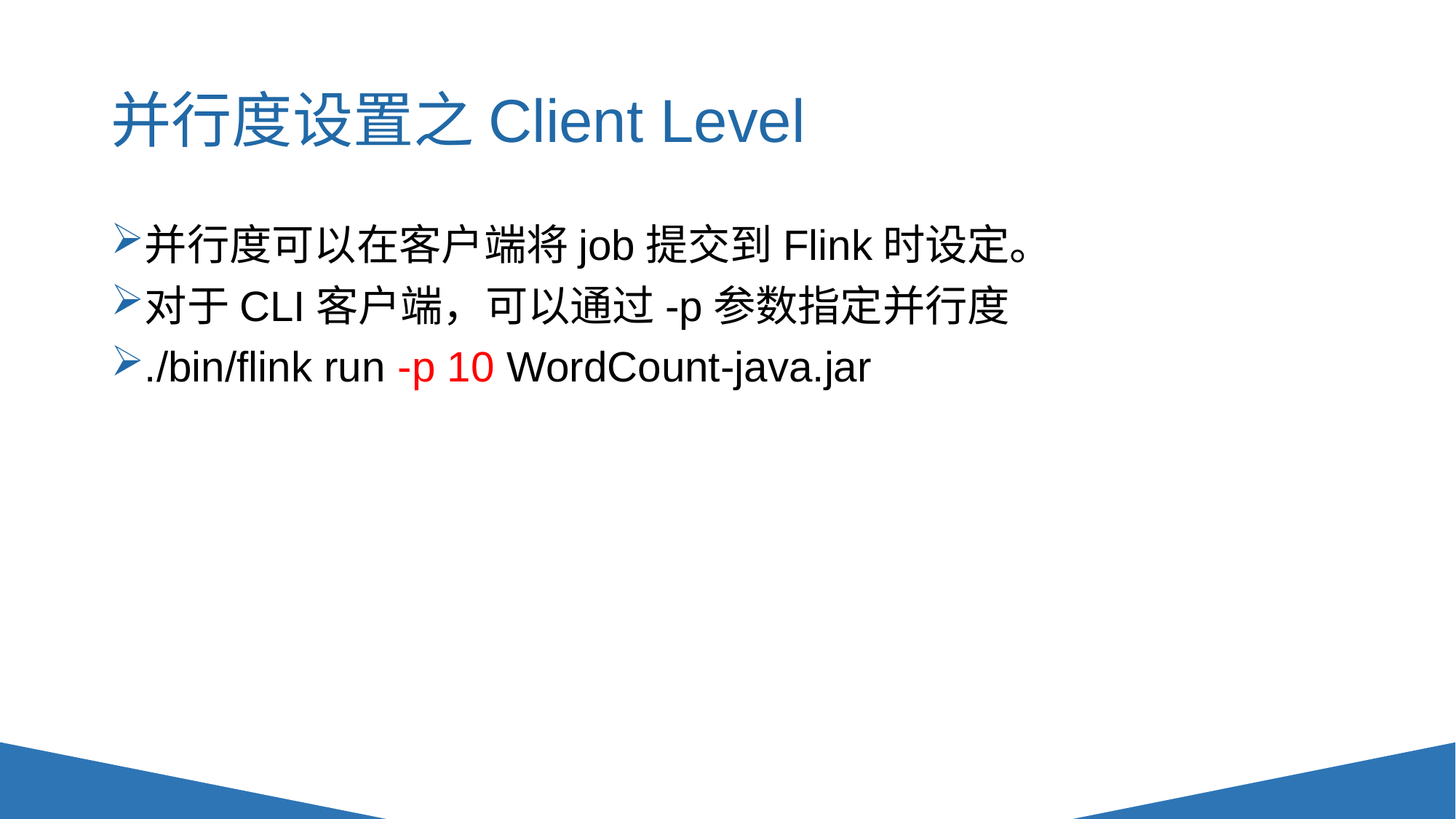

# 并行度设置之Client Level
并行度可以在客户端将job提交到Flink时设定。
对于CLI客户端，可以通过-p参数指定并行度
./bin/flink run -p 10 WordCount-java.jar